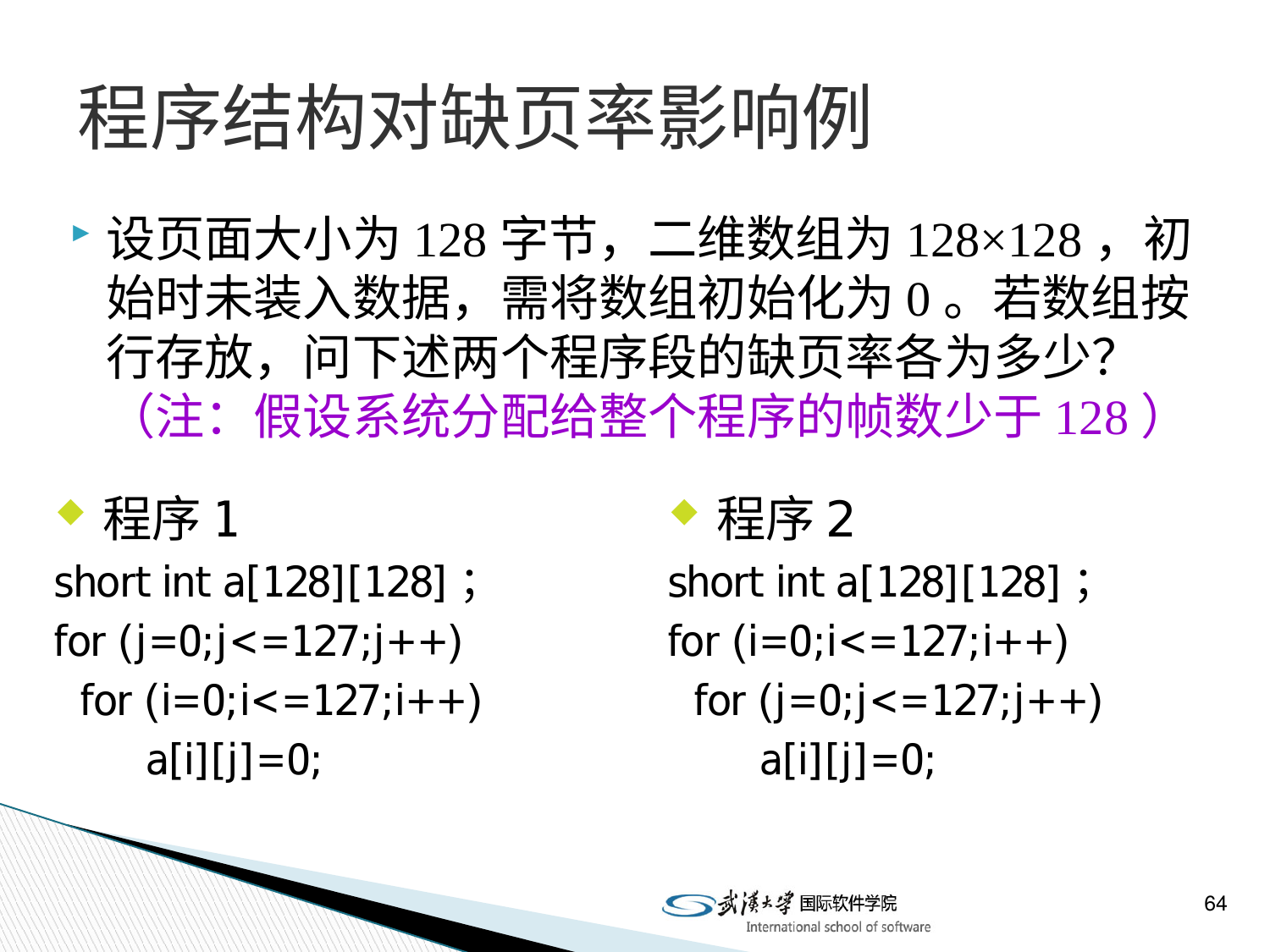

# 程序结构对缺页率影响例
设页面大小为128字节，二维数组为128×128，初始时未装入数据，需将数组初始化为0。若数组按行存放，问下述两个程序段的缺页率各为多少？（注：假设系统分配给整个程序的帧数少于128）
程序1
short int a[128][128]；
for (j=0;j<=127;j++)
  for (i=0;i<=127;i++)
       a[i][j]=0;
程序2
short int a[128][128]；
for (i=0;i<=127;i++)
  for (j=0;j<=127;j++)
       a[i][j]=0;